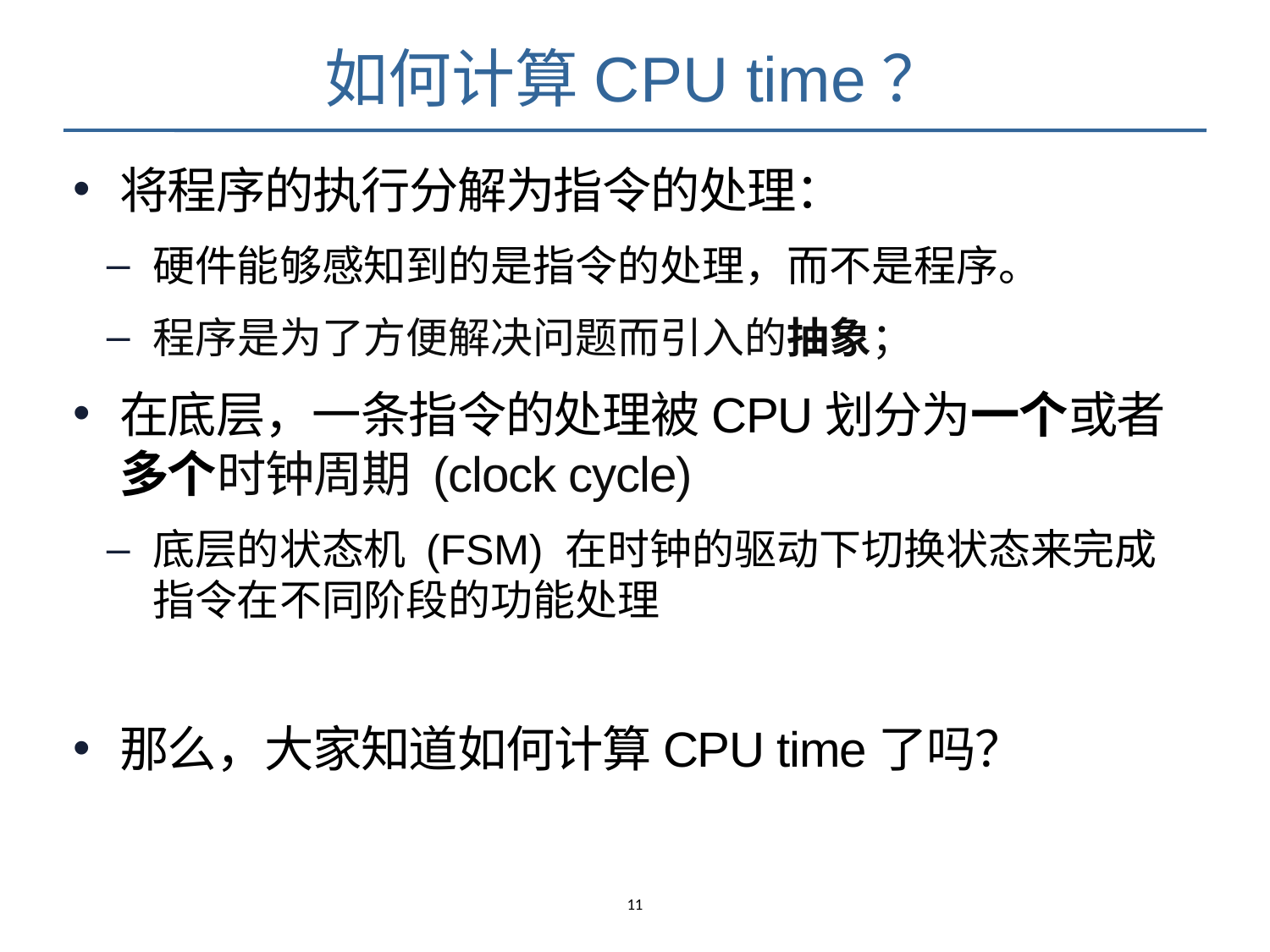

# 如何计算CPU time？
将程序的执行分解为指令的处理：
硬件能够感知到的是指令的处理，而不是程序。
程序是为了方便解决问题而引入的抽象；
在底层，一条指令的处理被CPU划分为一个或者多个时钟周期 (clock cycle)
底层的状态机 (FSM) 在时钟的驱动下切换状态来完成指令在不同阶段的功能处理

那么，大家知道如何计算CPU time了吗？

11